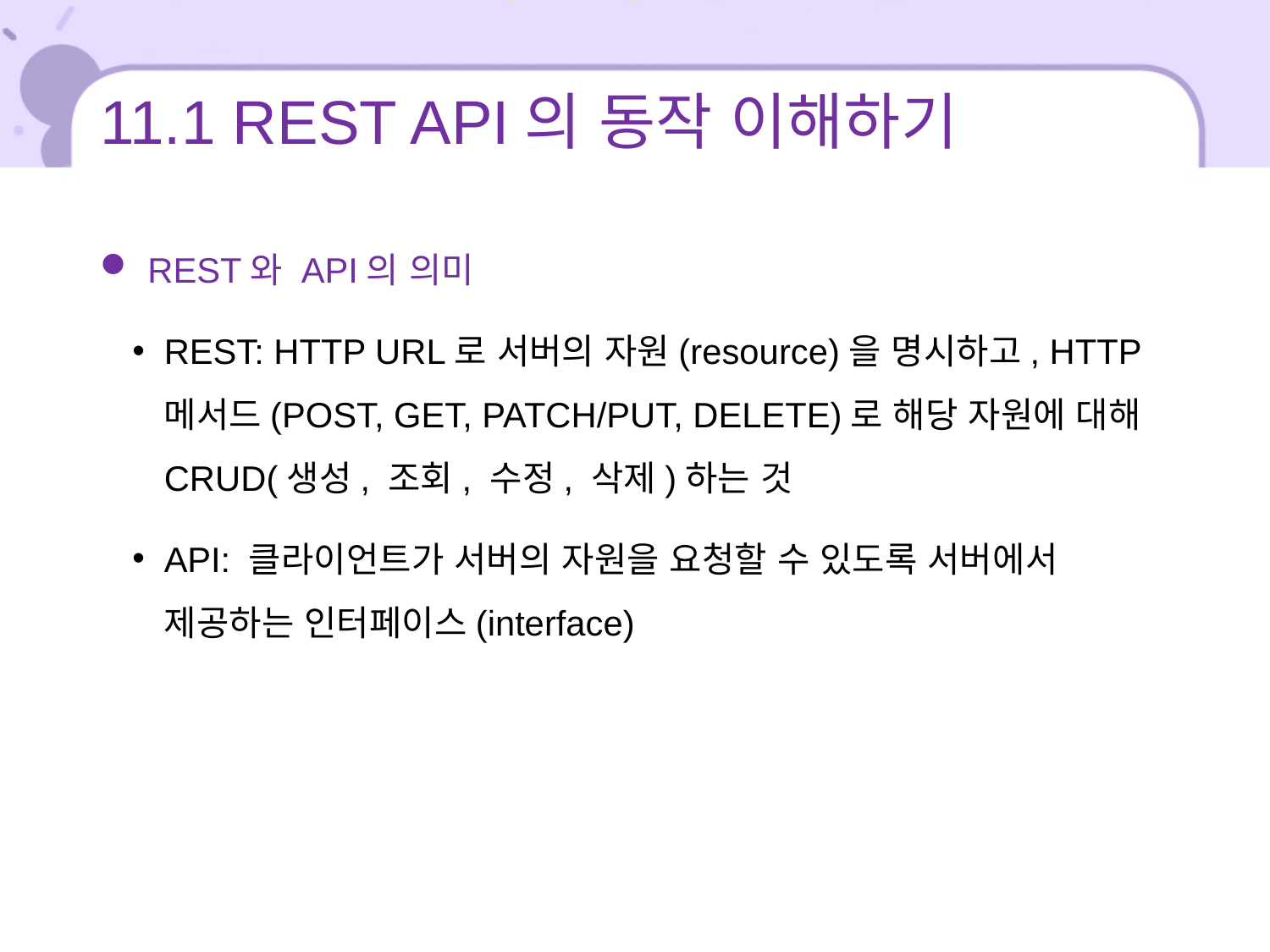

# 11.1 REST API의 동작 이해하기
REST와 API의 의미
REST: HTTP URL로 서버의 자원(resource)을 명시하고, HTTP 메서드(POST, GET, PATCH/PUT, DELETE)로 해당 자원에 대해 CRUD(생성, 조회, 수정, 삭제)하는 것
API: 클라이언트가 서버의 자원을 요청할 수 있도록 서버에서 제공하는 인터페이스(interface)